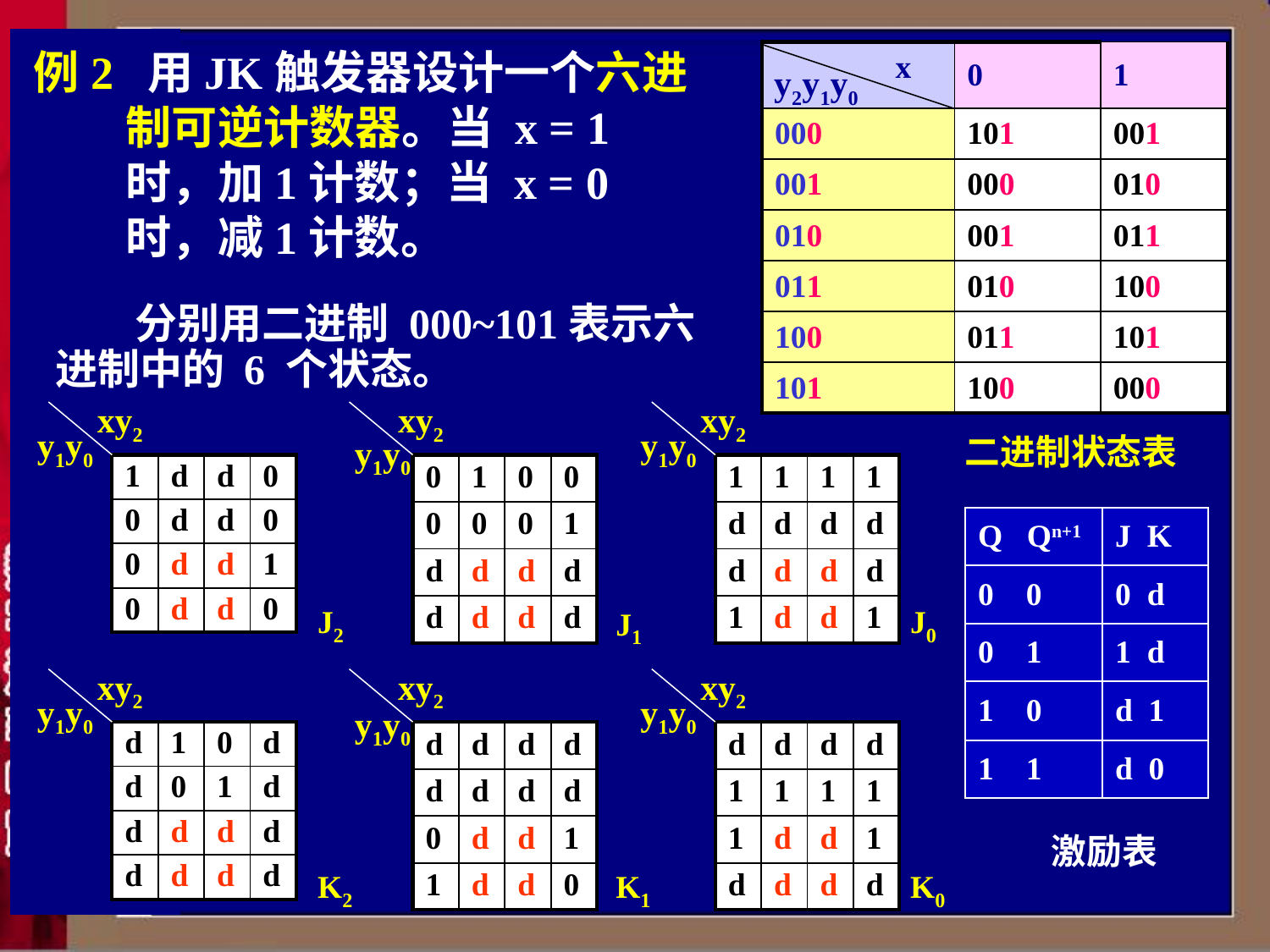

# 例2  用JK触发器设计一个六进制可逆计数器。当 x = 1 时，加1计数；当 x = 0 时，减1计数。

x

y2y1y0
|  | 0 | 1 |
| --- | --- | --- |
| 000 | 101 | 001 |
| 001 | 000 | 010 |
| 010 | 001 | 011 |
| 011 | 010 | 100 |
| 100 | 011 | 101 |
| 101 | 100 | 000 |
分别用二进制 000~101表示六进制中的 6 个状态。
xy2

y1y0
xy2

y1y0
xy2

y1y0
J2
xy2

y1y0
K2
xy2

y1y0
J1
xy2

y1y0
K1
二进制状态表
| 1 | d | d | 0 |
| --- | --- | --- | --- |
| 0 | d | d | 0 |
| 0 | d | d | 1 |
| 0 | d | d | 0 |
| 0 | 1 | 0 | 0 |
| --- | --- | --- | --- |
| 0 | 0 | 0 | 1 |
| d | d | d | d |
| d | d | d | d |
| 1 | 1 | 1 | 1 |
| --- | --- | --- | --- |
| d | d | d | d |
| d | d | d | d |
| 1 | d | d | 1 |
| Q Qn+1 | J K |
| --- | --- |
| 0 0 | 0 d |
| 0 1 | 1 d |
| 1 0 | d 1 |
| 1 1 | d 0 |
J0
K0
| d | 1 | 0 | d |
| --- | --- | --- | --- |
| d | 0 | 1 | d |
| d | d | d | d |
| d | d | d | d |
| d | d | d | d |
| --- | --- | --- | --- |
| d | d | d | d |
| 0 | d | d | 1 |
| 1 | d | d | 0 |
| d | d | d | d |
| --- | --- | --- | --- |
| 1 | 1 | 1 | 1 |
| 1 | d | d | 1 |
| d | d | d | d |
激励表